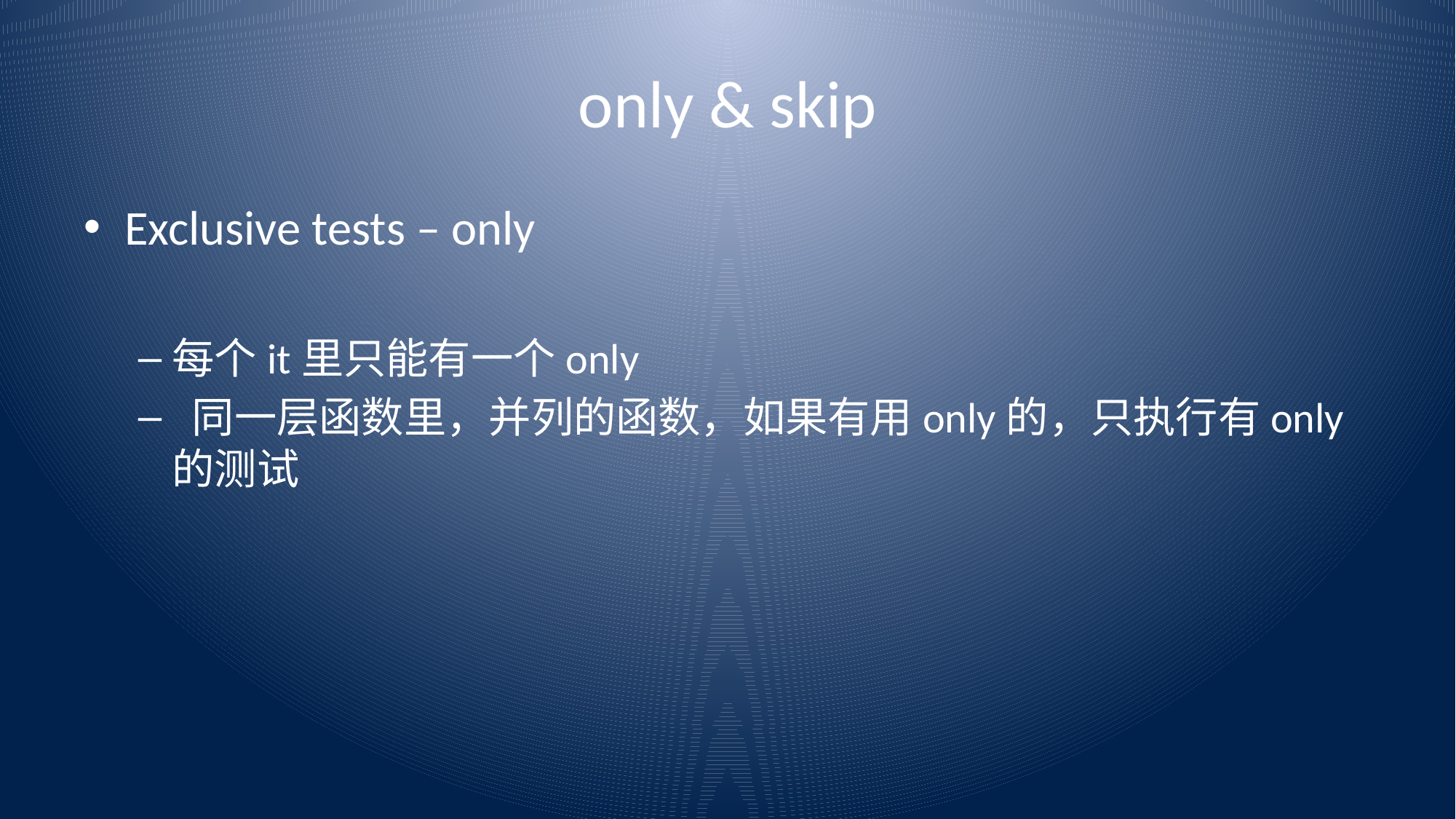

# only & skip
Exclusive tests – only

每个it里只能有一个only
 同一层函数里，并列的函数，如果有用only的，只执行有only的测试